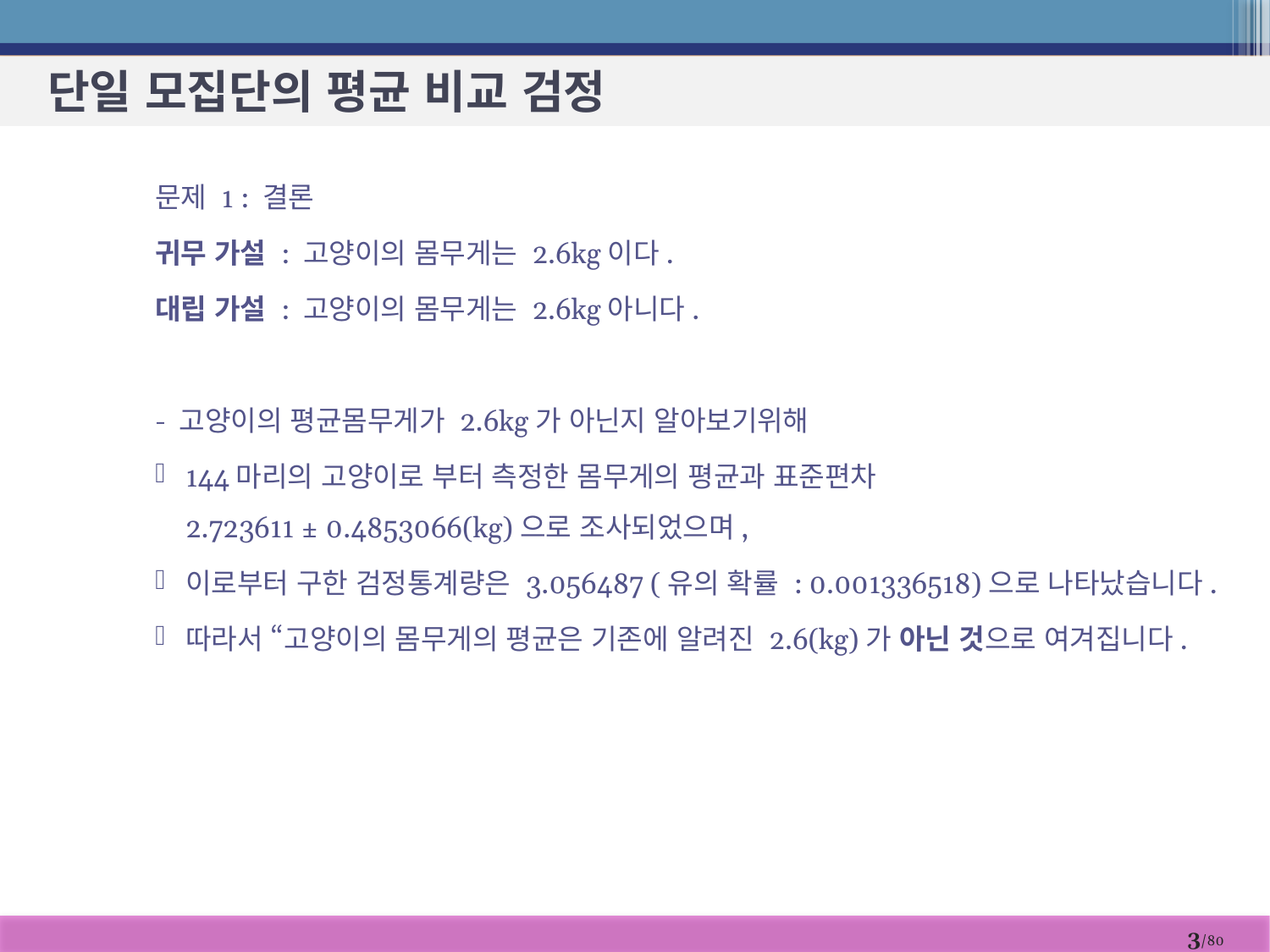

# 단일 모집단의 평균 비교 검정
문제 1 : 결론
귀무 가설 : 고양이의 몸무게는 2.6kg이다.
대립 가설 : 고양이의 몸무게는 2.6kg아니다.

- 고양이의 평균몸무게가 2.6kg가 아닌지 알아보기위해
144마리의 고양이로 부터 측정한 몸무게의 평균과 표준편차
2.723611 ± 0.4853066(kg)으로 조사되었으며,
이로부터 구한 검정통계량은 3.056487 (유의 확률 : 0.001336518)으로 나타났습니다.
따라서 “고양이의 몸무게의 평균은 기존에 알려진 2.6(kg)가 아닌 것으로 여겨집니다.